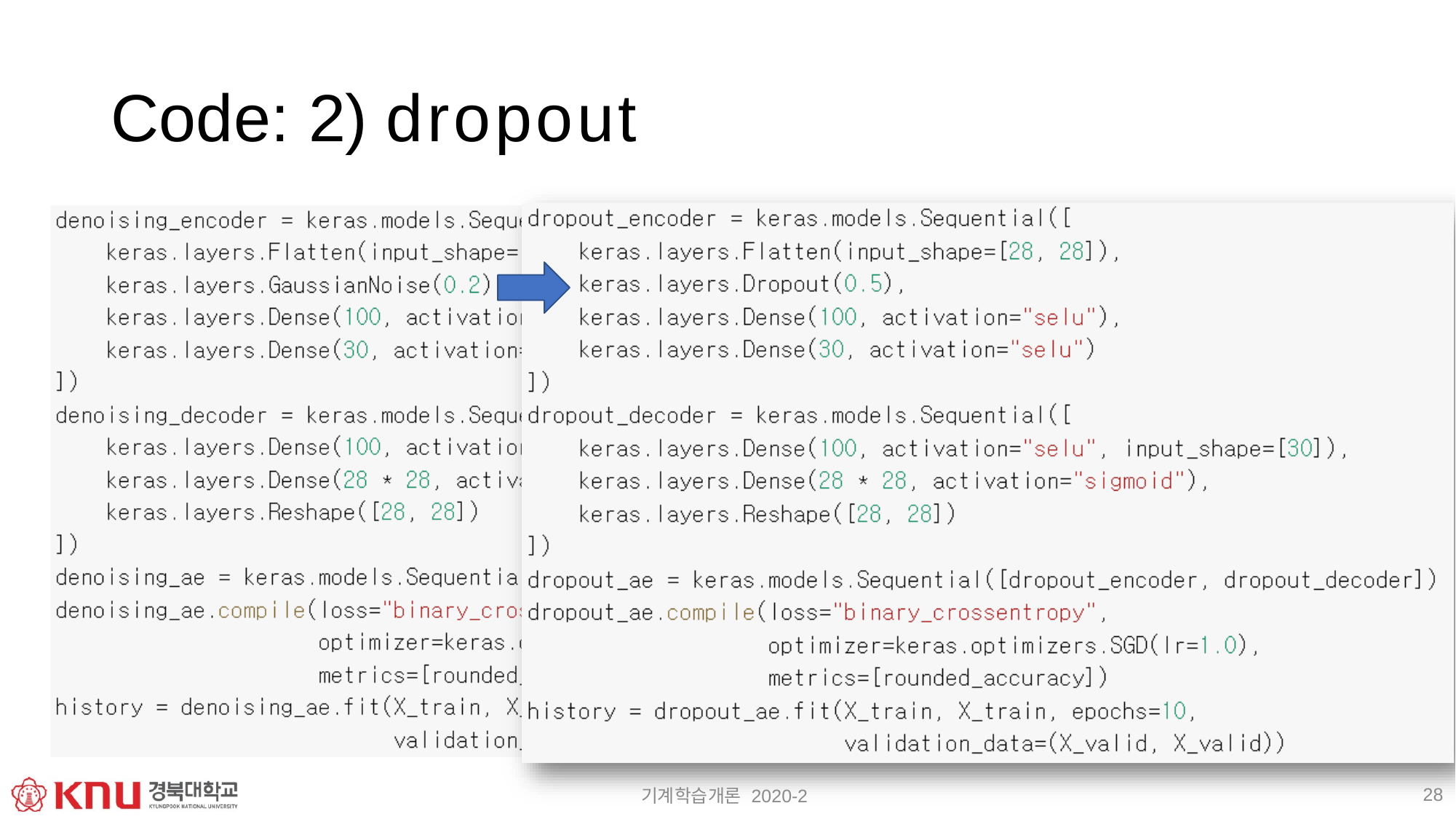

# Code: 2) dropout

28
기계학습개론 2020-2